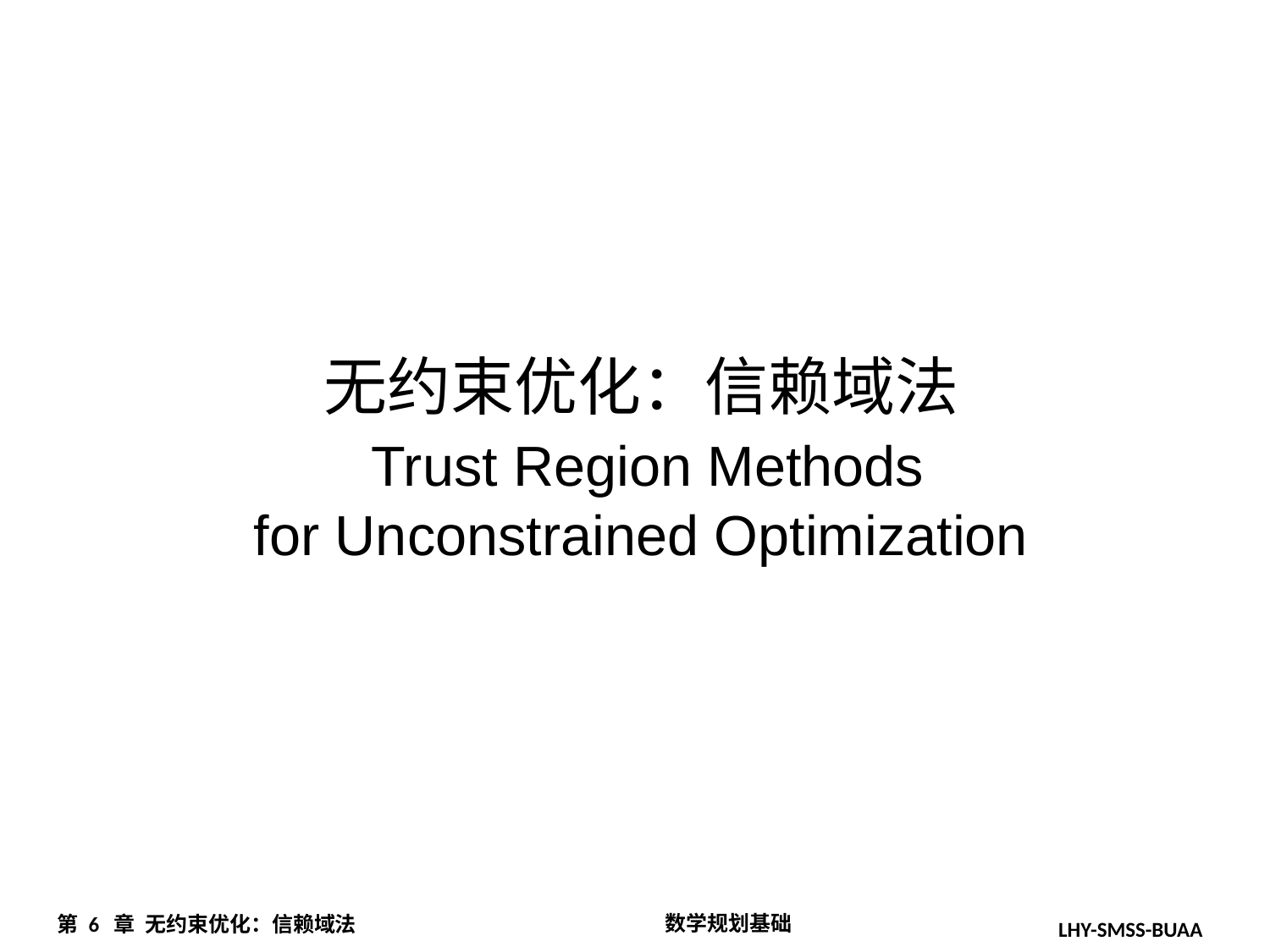

无约束优化：信赖域法
 Trust Region Methods
for Unconstrained Optimization